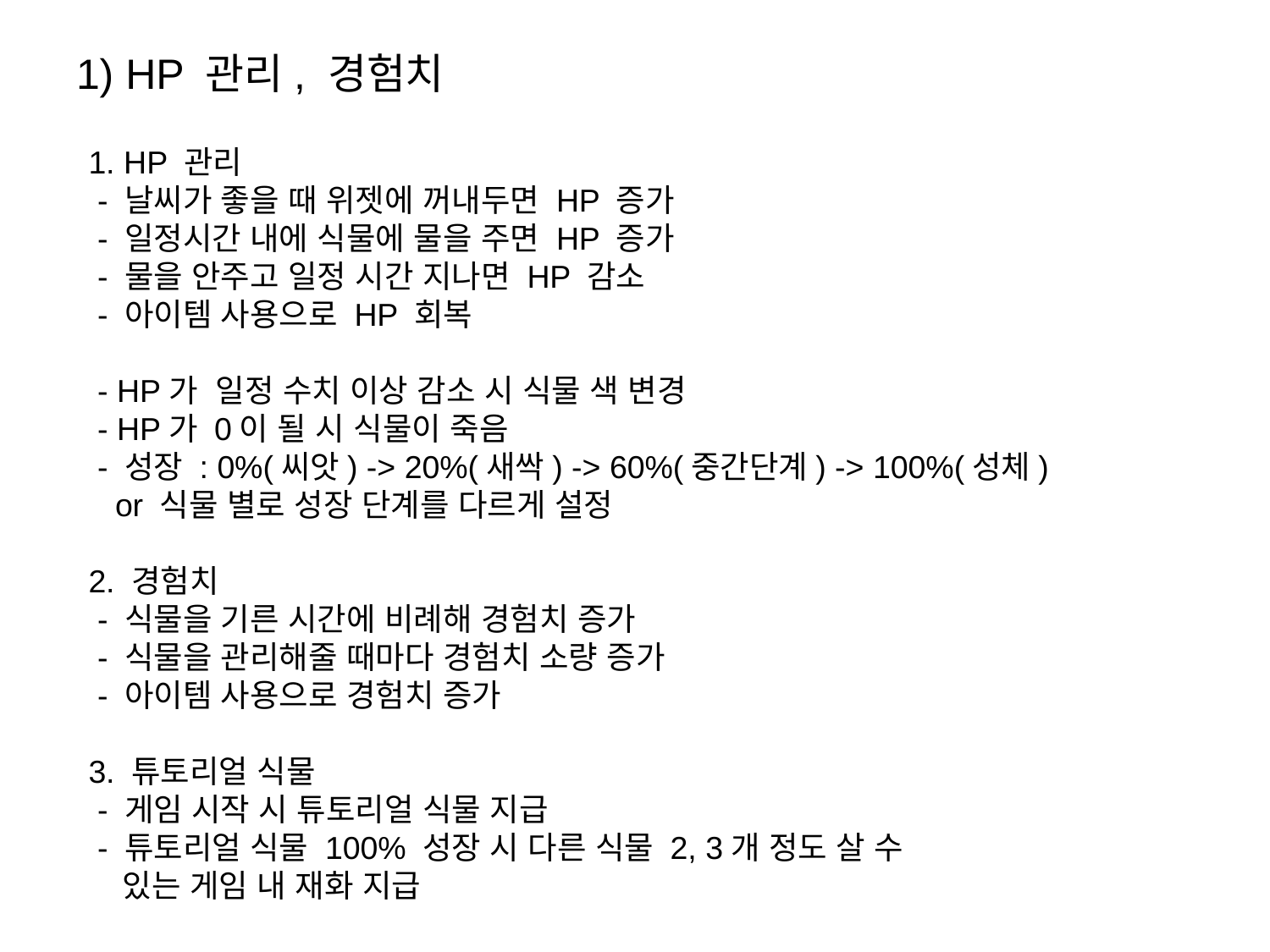

# 1) HP 관리, 경험치
1. HP 관리
 - 날씨가 좋을 때 위젯에 꺼내두면 HP 증가
 - 일정시간 내에 식물에 물을 주면 HP 증가
 - 물을 안주고 일정 시간 지나면 HP 감소
 - 아이템 사용으로 HP 회복

 - HP가  일정 수치 이상 감소 시 식물 색 변경
 - HP가 0이 될 시 식물이 죽음
 - 성장 : 0%(씨앗) -> 20%(새싹) -> 60%(중간단계) -> 100%(성체)
   or 식물 별로 성장 단계를 다르게 설정

2. 경험치
 - 식물을 기른 시간에 비례해 경험치 증가
 - 식물을 관리해줄 때마다 경험치 소량 증가
 - 아이템 사용으로 경험치 증가

3. 튜토리얼 식물
 - 게임 시작 시 튜토리얼 식물 지급
 - 튜토리얼 식물 100% 성장 시 다른 식물 2, 3개 정도 살 수
   있는 게임 내 재화 지급